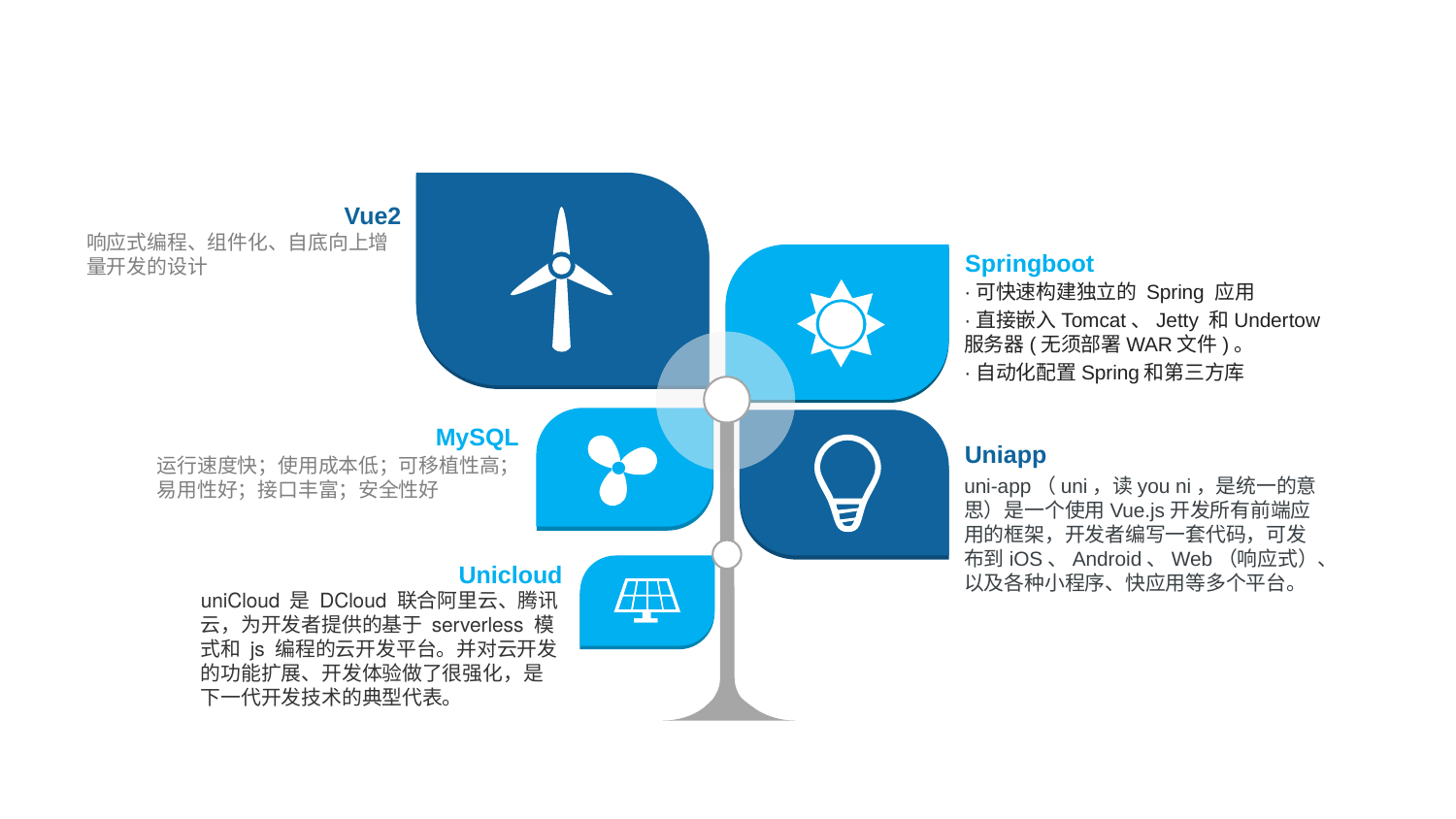

Vue2
响应式编程、组件化、自底向上增量开发的设计

Springboot
·可快速构建独立的 Spring 应用
·直接嵌入Tomcat、Jetty 和Undertow 服务器(无须部署WAR文件)。
·自动化配置Spring和第三方库

MySQL
运行速度快；使用成本低；可移植性高；易用性好；接口丰富；安全性好

Uniapp
uni-app（uni，读you ni，是统一的意思）是一个使用Vue.js开发所有前端应用的框架，开发者编写一套代码，可发布到iOS、Android、Web（响应式）、以及各种小程序、快应用等多个平台。

Unicloud
uniCloud 是 DCloud 联合阿里云、腾讯云，为开发者提供的基于 serverless 模式和 js 编程的云开发平台。并对云开发的功能扩展、开发体验做了很强化，是下一代开发技术的典型代表。